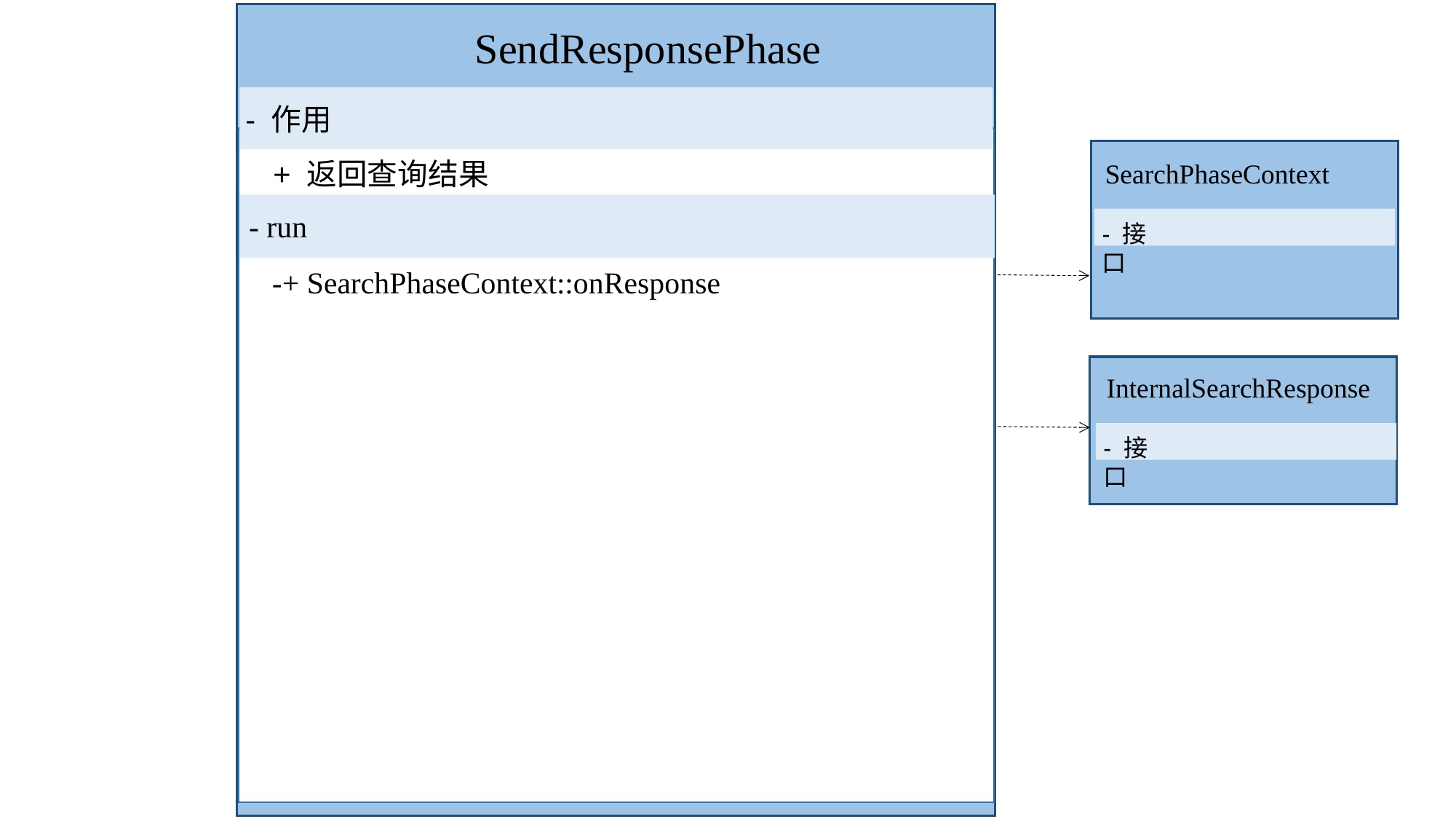

SendResponsePhase

- 作用
+ 返回查询结果

SearchPhaseContext

- 接口

- run
-+ SearchPhaseContext::onResponse

InternalSearchResponse

- 接口